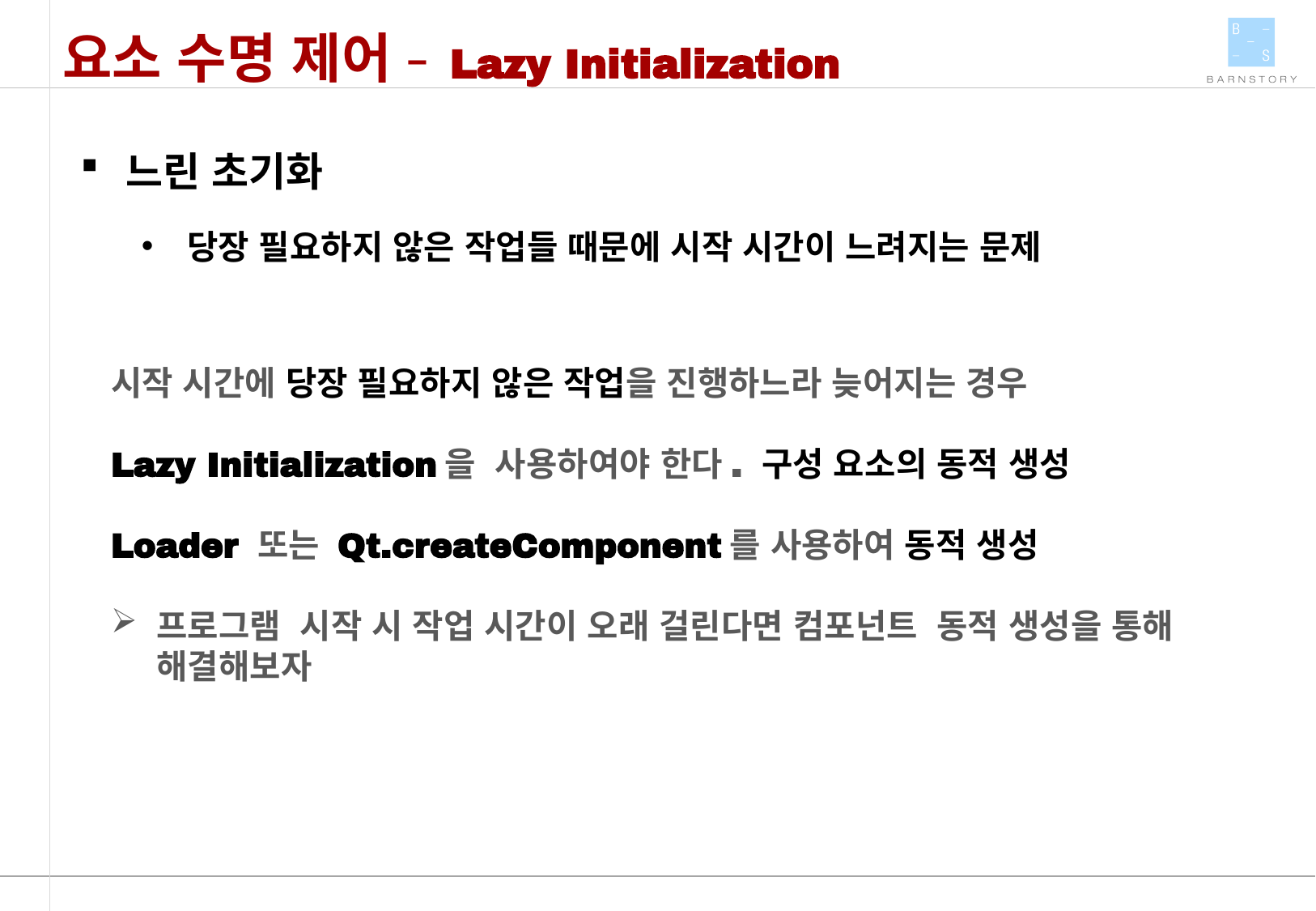

요소 수명 제어 – Lazy Initialization
느린 초기화
당장 필요하지 않은 작업들 때문에 시작 시간이 느려지는 문제
시작 시간에 당장 필요하지 않은 작업을 진행하느라 늦어지는 경우

Lazy Initialization을  사용하여야 한다. 구성 요소의 동적 생성

Loader 또는 Qt.createComponent를 사용하여 동적 생성

프로그램  시작 시 작업 시간이 오래 걸린다면 컴포넌트  동적 생성을 통해 해결해보자